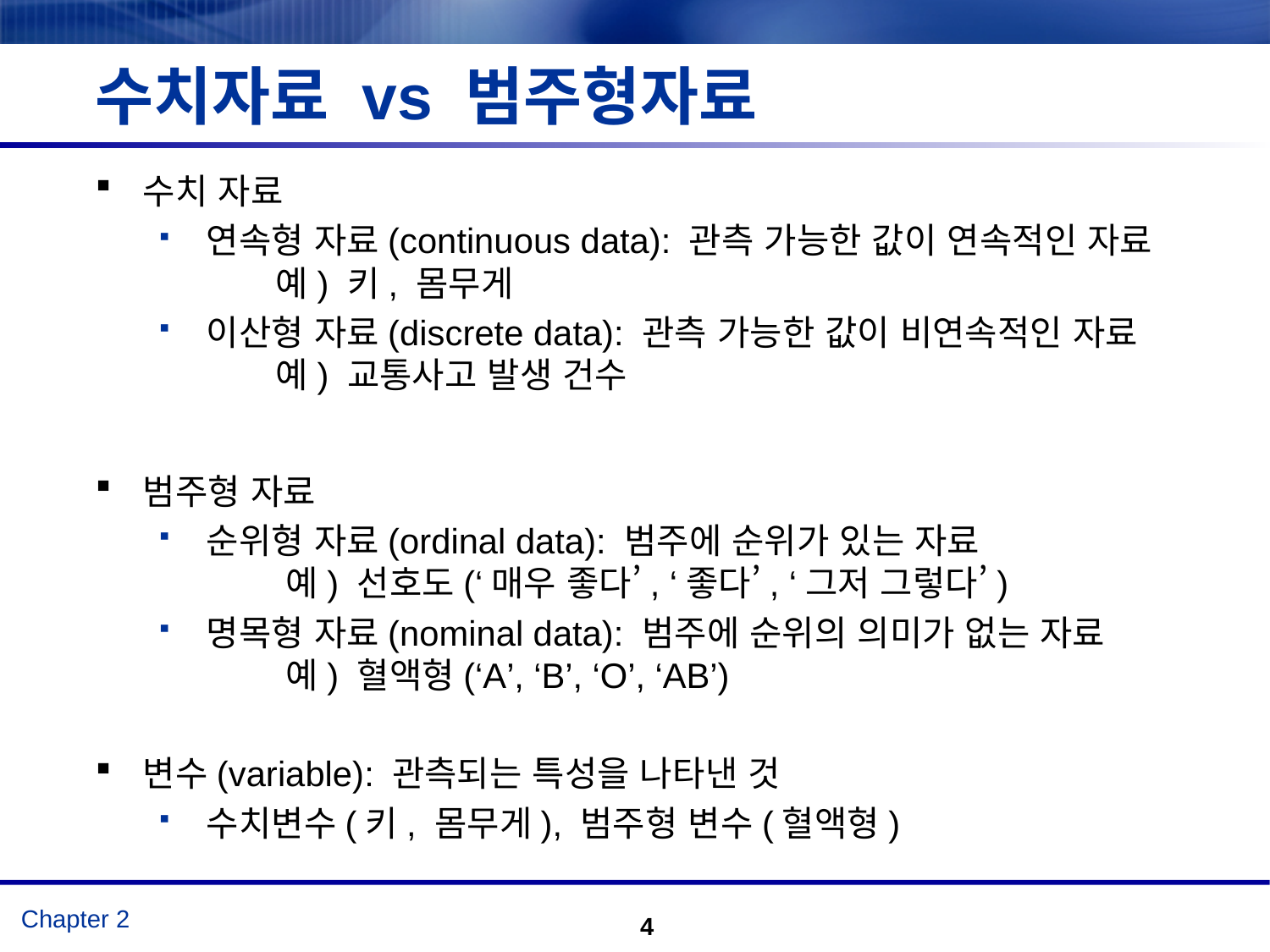

# 수치자료 vs 범주형자료
수치 자료
연속형 자료(continuous data): 관측 가능한 값이 연속적인 자료
       예) 키, 몸무게
이산형 자료(discrete data): 관측 가능한 값이 비연속적인 자료
       예) 교통사고 발생 건수

범주형 자료
순위형 자료(ordinal data): 범주에 순위가 있는 자료
        예) 선호도(‘매우 좋다’, ‘좋다’, ‘그저 그렇다’)
명목형 자료(nominal data): 범주에 순위의 의미가 없는 자료
        예) 혈액형(‘A’, ‘B’, ‘O’, ‘AB’)

변수(variable): 관측되는 특성을 나타낸 것
수치변수(키, 몸무게), 범주형 변수(혈액형)
4